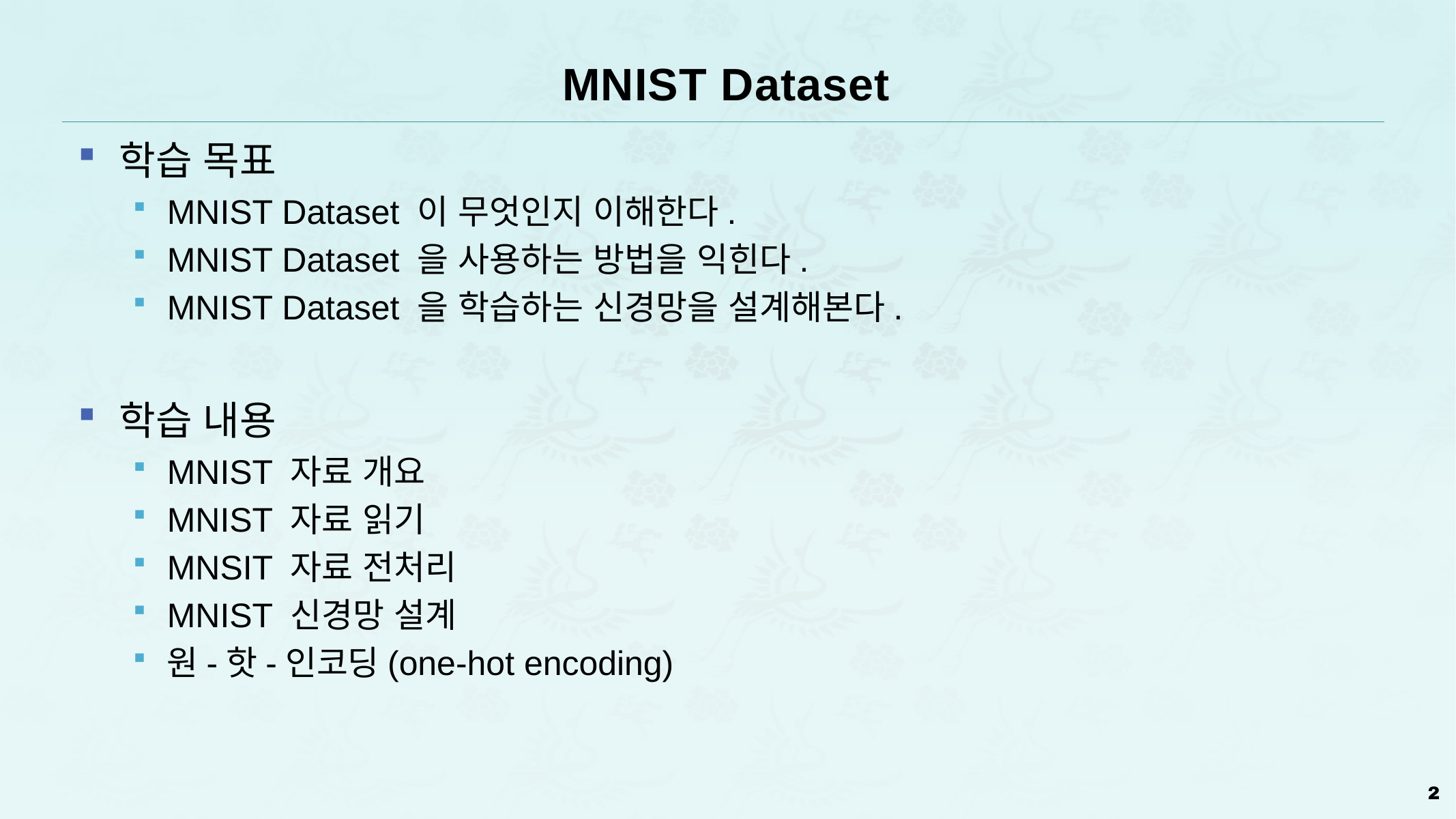

# MNIST Dataset
학습 목표
MNIST Dataset 이 무엇인지 이해한다.
MNIST Dataset 을 사용하는 방법을 익힌다.
MNIST Dataset 을 학습하는 신경망을 설계해본다.

학습 내용
MNIST 자료 개요
MNIST 자료 읽기
MNSIT 자료 전처리
MNIST 신경망 설계
원-핫-인코딩(one-hot encoding)

2